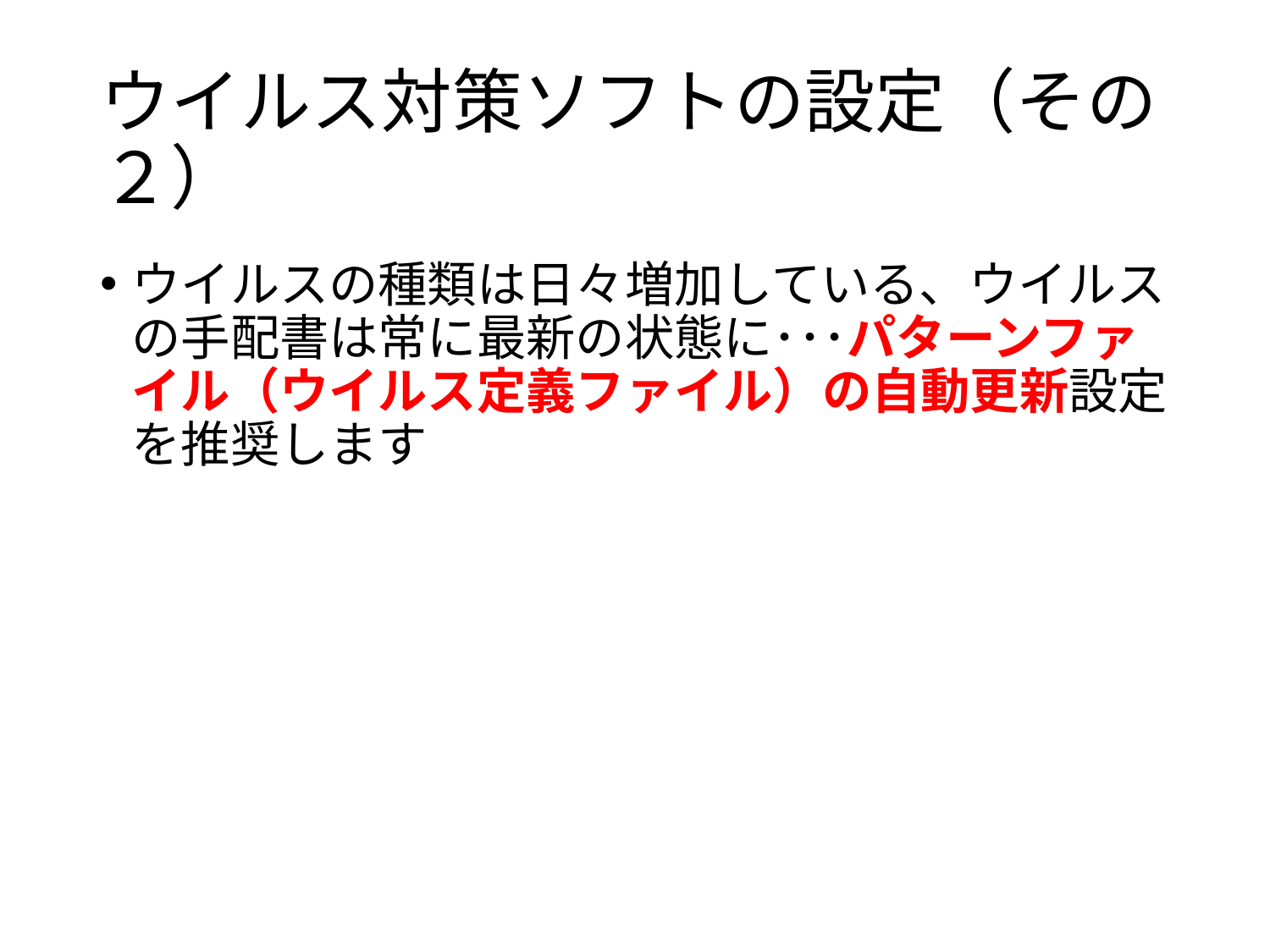

# ウイルス対策ソフトの設定（その２）
ウイルスの種類は日々増加している、ウイルスの手配書は常に最新の状態に･･･パターンファイル（ウイルス定義ファイル）の自動更新設定を推奨します